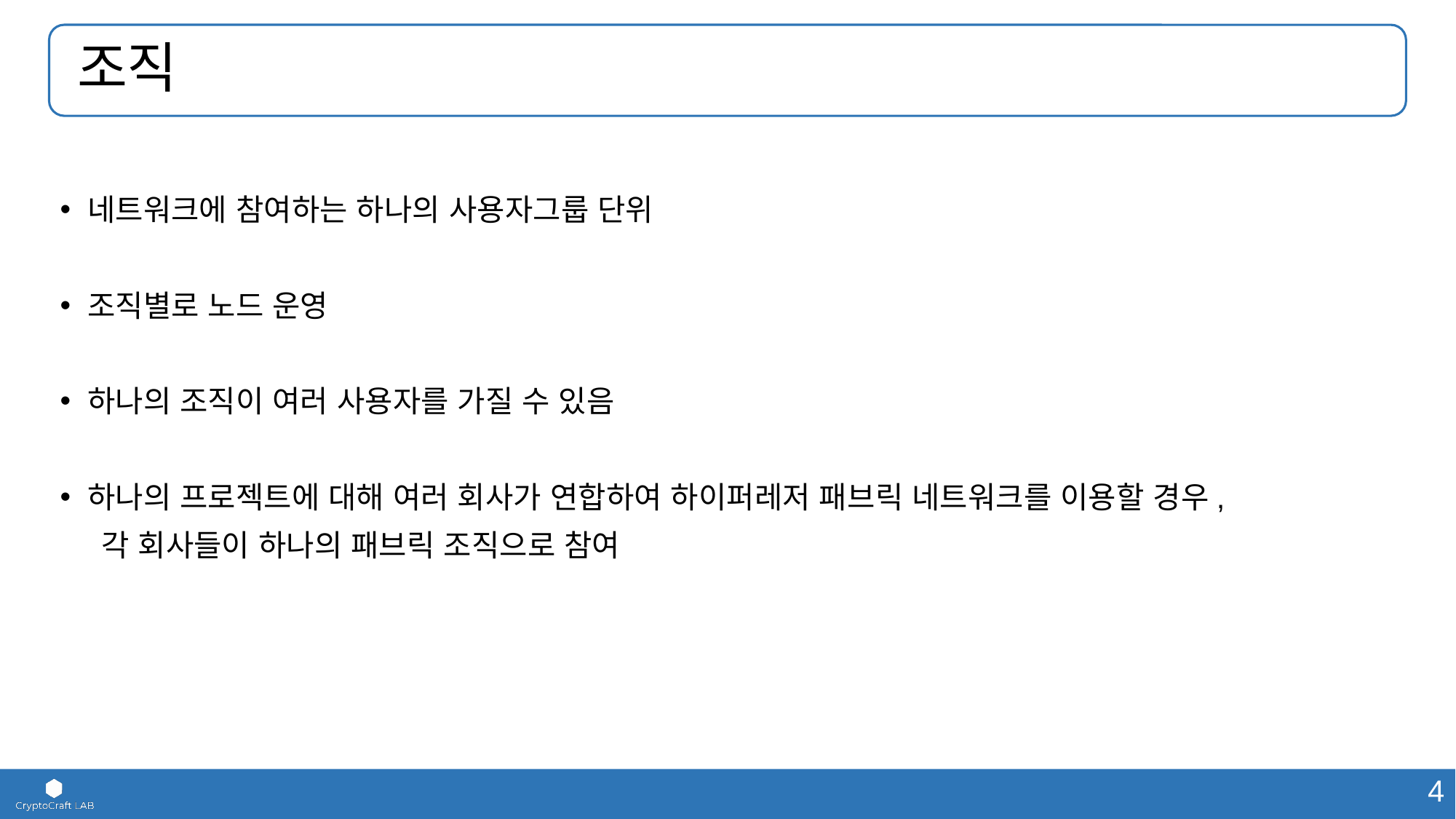

# 조직

네트워크에 참여하는 하나의 사용자그룹 단위

조직별로 노드 운영

하나의 조직이 여러 사용자를 가질 수 있음

하나의 프로젝트에 대해 여러 회사가 연합하여 하이퍼레저 패브릭 네트워크를 이용할 경우,
    각 회사들이 하나의 패브릭 조직으로 참여